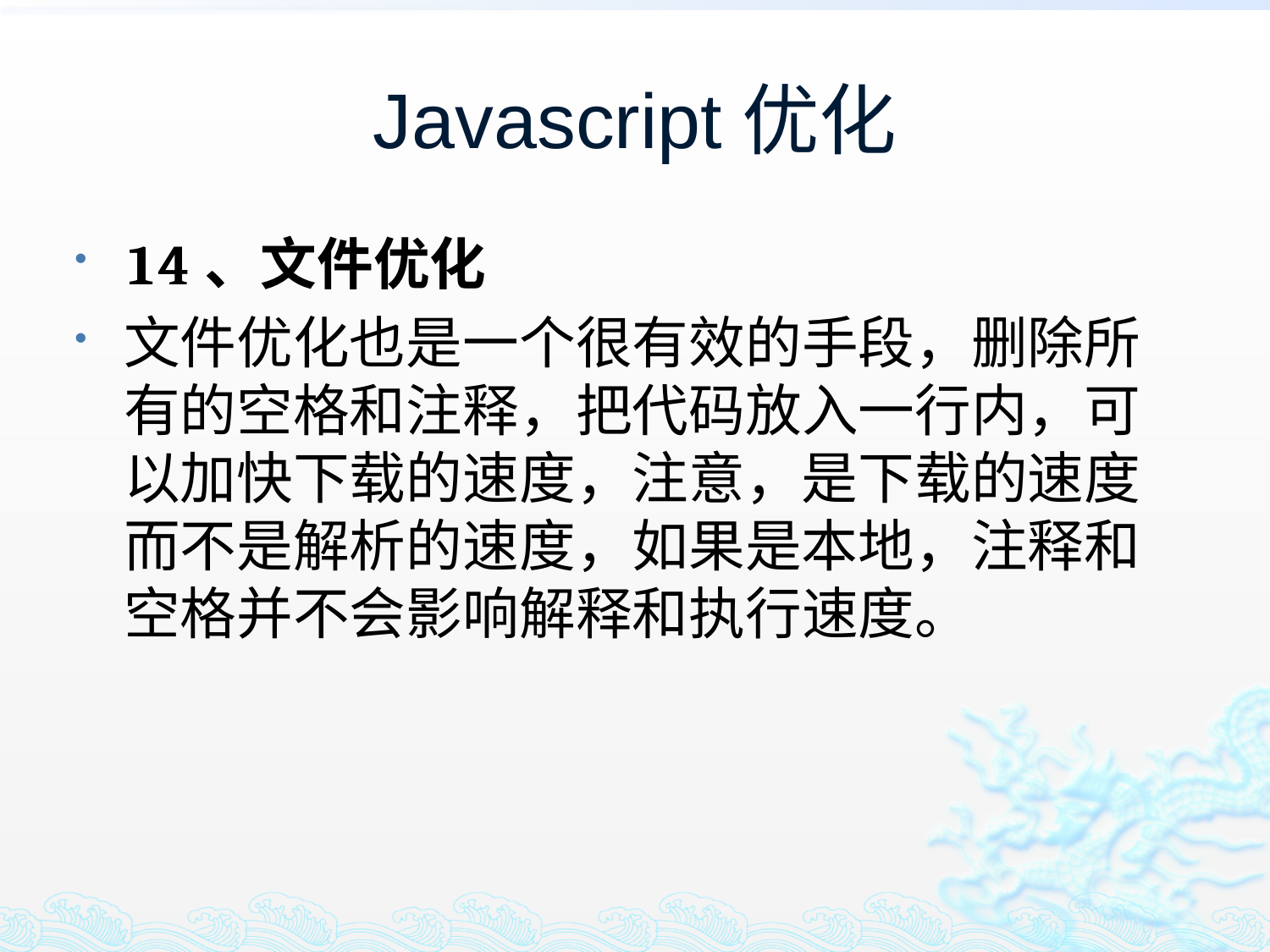

# Javascript优化
14、文件优化
文件优化也是一个很有效的手段，删除所有的空格和注释，把代码放入一行内，可以加快下载的速度，注意，是下载的速度而不是解析的速度，如果是本地，注释和空格并不会影响解释和执行速度。